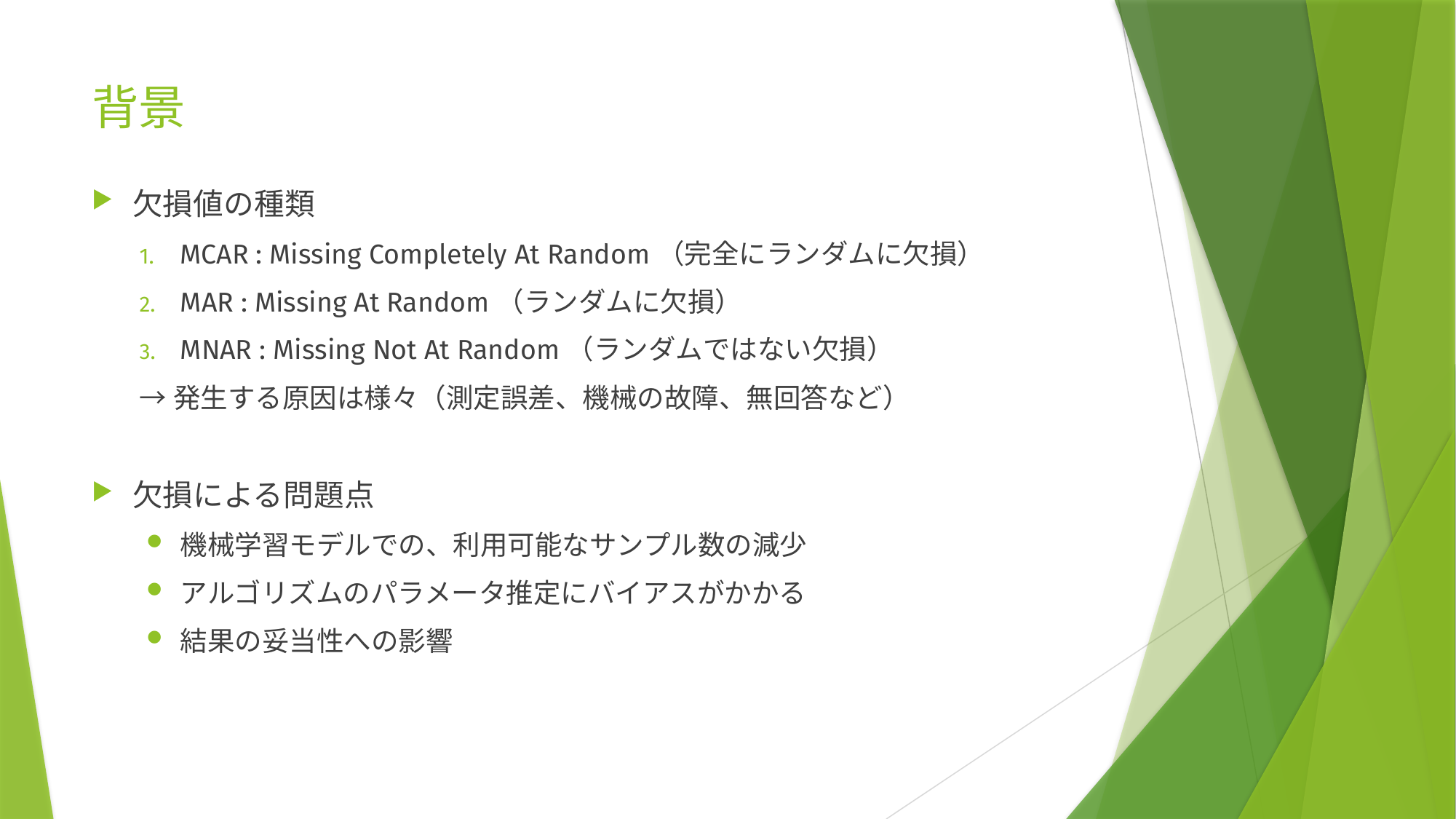

# 背景
欠損値の種類
MCAR : Missing Completely At Random（完全にランダムに欠損）
MAR : Missing At Random（ランダムに欠損）
MNAR : Missing Not At Random（ランダムではない欠損）
→発生する原因は様々（測定誤差、機械の故障、無回答など）

欠損による問題点
機械学習モデルでの、利用可能なサンプル数の減少
アルゴリズムのパラメータ推定にバイアスがかかる
結果の妥当性への影響